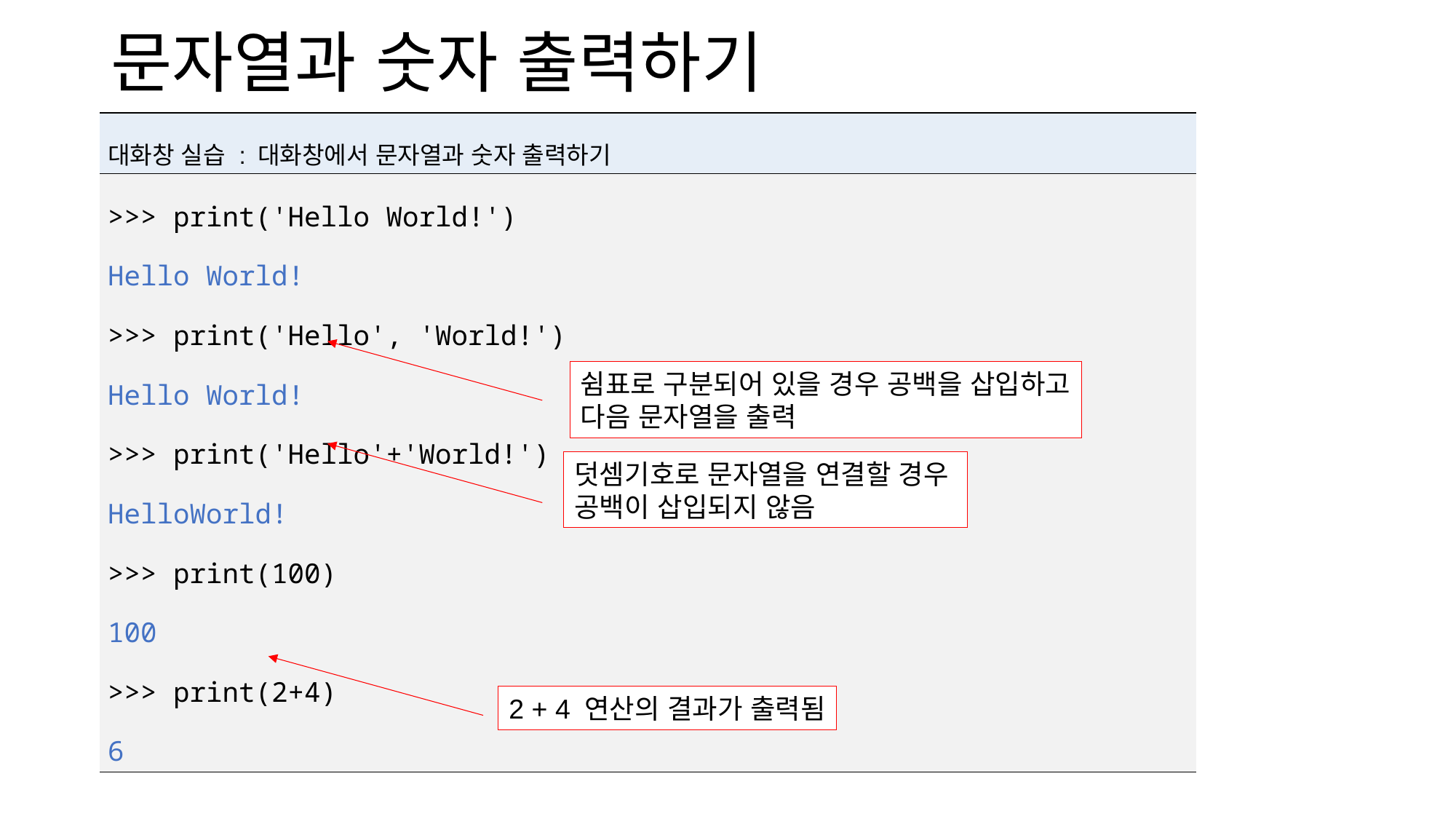

# 문자열과 숫자 출력하기
| 대화창 실습 : 대화창에서 문자열과 숫자 출력하기 |
| --- |
| >>> print('Hello World!') Hello World! >>> print('Hello', 'World!') Hello World! >>> print('Hello'+'World!') HelloWorld! >>> print(100) 100 >>> print(2+4) 6 |
쉼표로 구분되어 있을 경우 공백을 삽입하고
다음 문자열을 출력
덧셈기호로 문자열을 연결할 경우
공백이 삽입되지 않음
2 + 4 연산의 결과가 출력됨